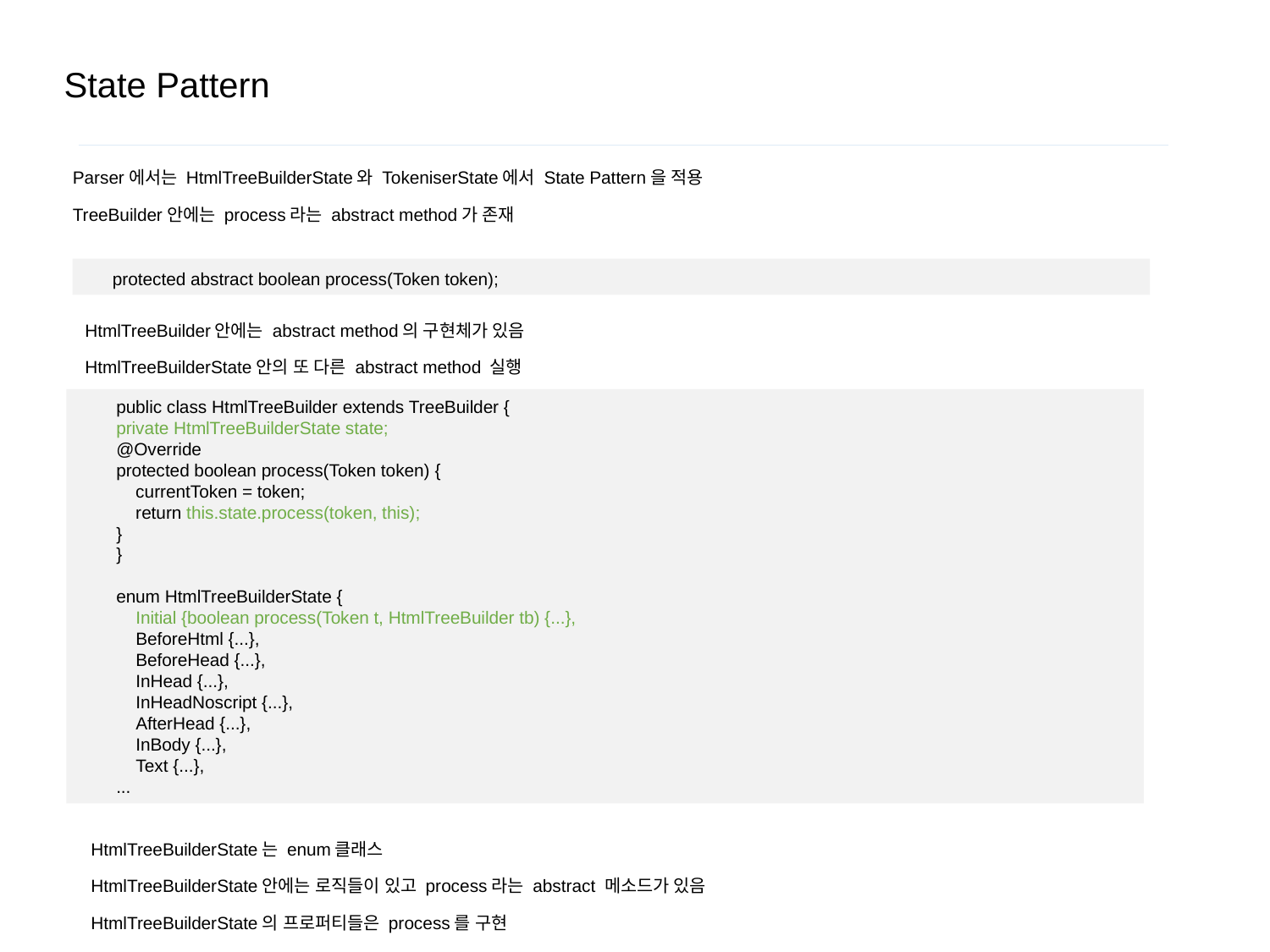

State Pattern
Parser에서는 HtmlTreeBuilderState와 TokeniserState에서 State Pattern을 적용
TreeBuilder안에는 process라는 abstract method가 존재
protected abstract boolean process(Token token);
HtmlTreeBuilder안에는 abstract method의 구현체가 있음
HtmlTreeBuilderState안의 또 다른 abstract method 실행

public class HtmlTreeBuilder extends TreeBuilder {
private HtmlTreeBuilderState state;
@Override
protected boolean process(Token token) {
    currentToken = token;
    return this.state.process(token, this);
}
}

enum HtmlTreeBuilderState {
    Initial {boolean process(Token t, HtmlTreeBuilder tb) {...},
    BeforeHtml {...},
    BeforeHead {...},
    InHead {...},
    InHeadNoscript {...},
    AfterHead {...},
    InBody {...},
    Text {...},
...
HtmlTreeBuilderState는 enum클래스
HtmlTreeBuilderState안에는 로직들이 있고 process라는 abstract 메소드가 있음
HtmlTreeBuilderState의 프로퍼티들은 process를 구현